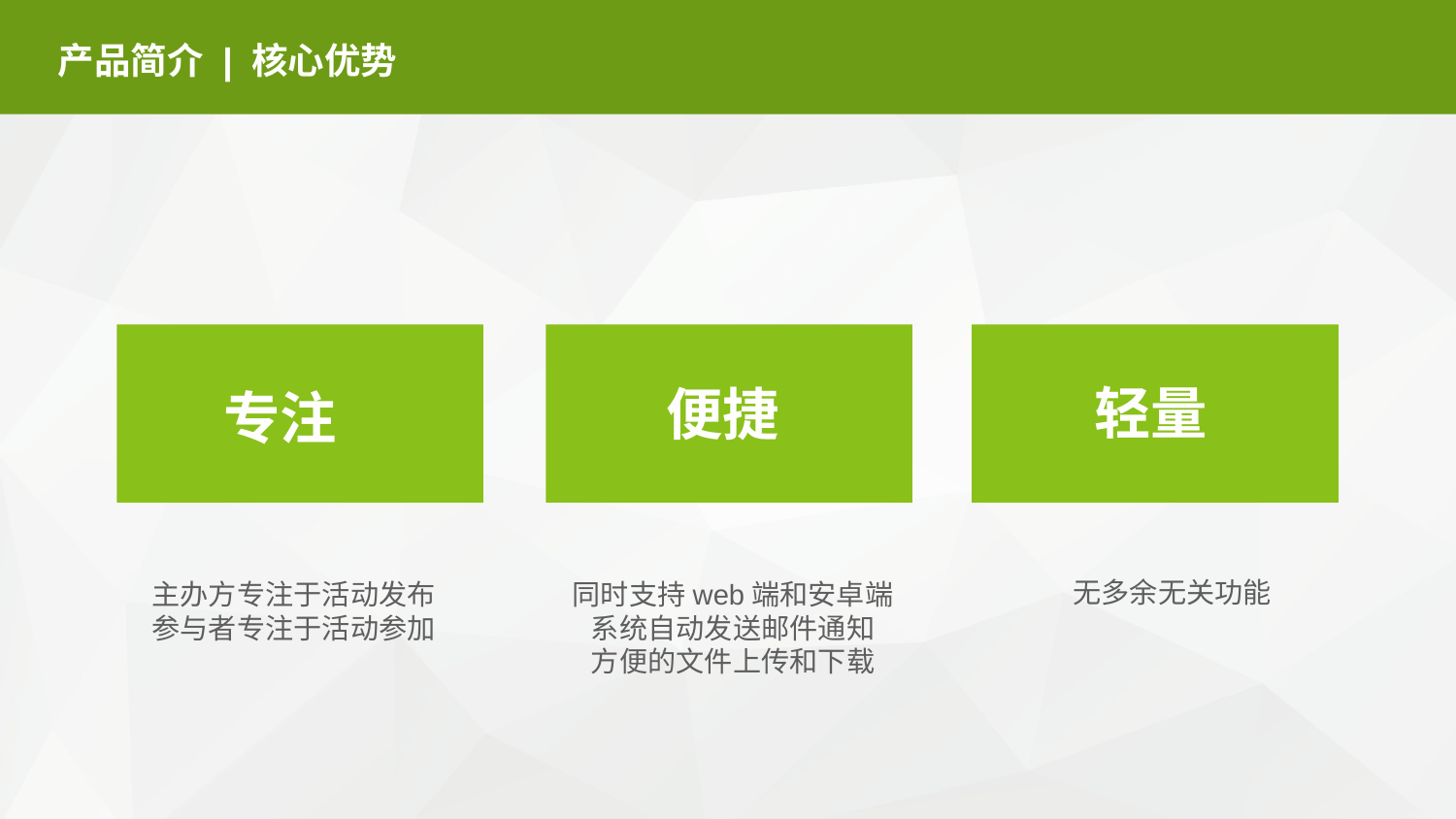

产品简介
| 核心优势

专注

便捷

轻量
无多余无关功能
主办方专注于活动发布
参与者专注于活动参加
同时支持web端和安卓端
系统自动发送邮件通知
方便的文件上传和下载